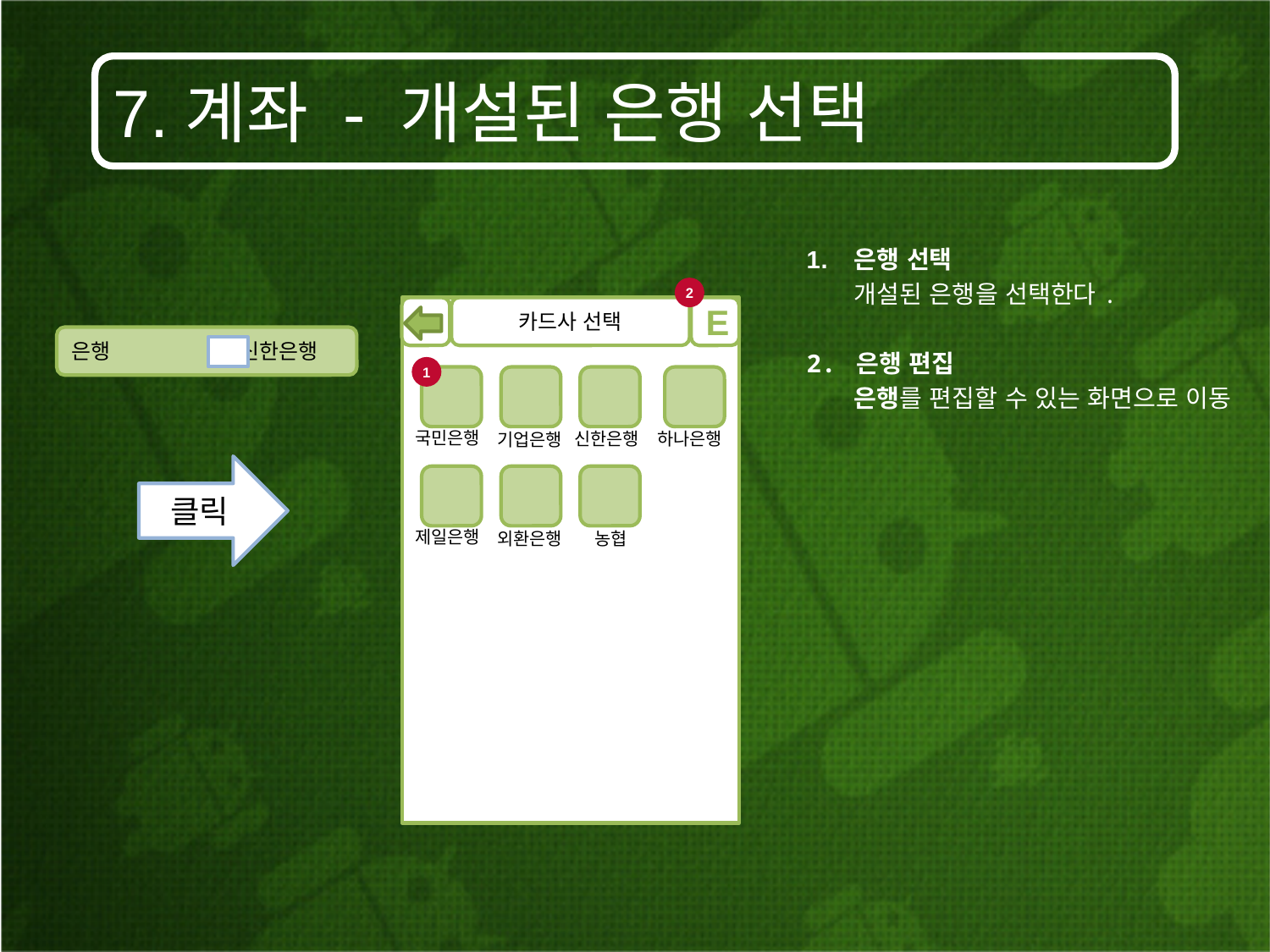

7.계좌 - 개설된 은행 선택
은행 선택
	개설된 은행을 선택한다.

2. 은행 편집
	은행를 편집할 수 있는 화면으로 이동
2

카드사 선택
E

은행	       신한은행

1

국민은행
신한은행
하나은행
기업은행
클릭

제일은행
농협
외환은행